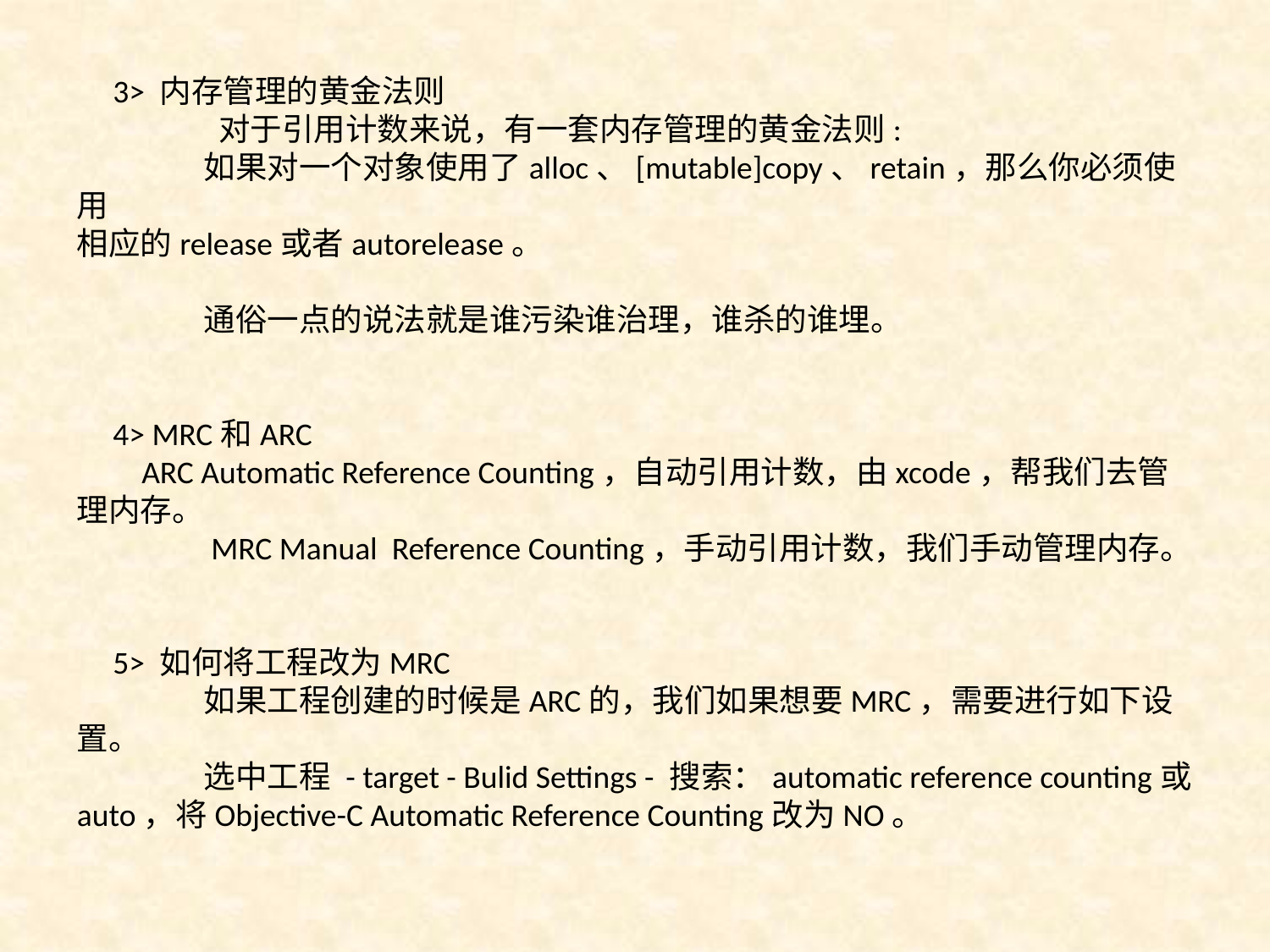

3> 内存管理的黄金法则
	 对于引用计数来说，有一套内存管理的黄金法则:
	如果对一个对象使用了alloc、[mutable]copy、retain，那么你必须使用
相应的release或者autorelease。

	通俗一点的说法就是谁污染谁治理，谁杀的谁埋。

     4> MRC和ARC
         ARC Automatic Reference Counting，自动引用计数，由xcode，帮我们去管理内存。
	 MRC Manual  Reference Counting，手动引用计数，我们手动管理内存。

     5> 如何将工程改为MRC
	如果工程创建的时候是ARC的，我们如果想要MRC，需要进行如下设置。
	选中工程 - target - Bulid Settings - 搜索：automatic reference counting或auto，将Objective-C Automatic Reference Counting改为NO。